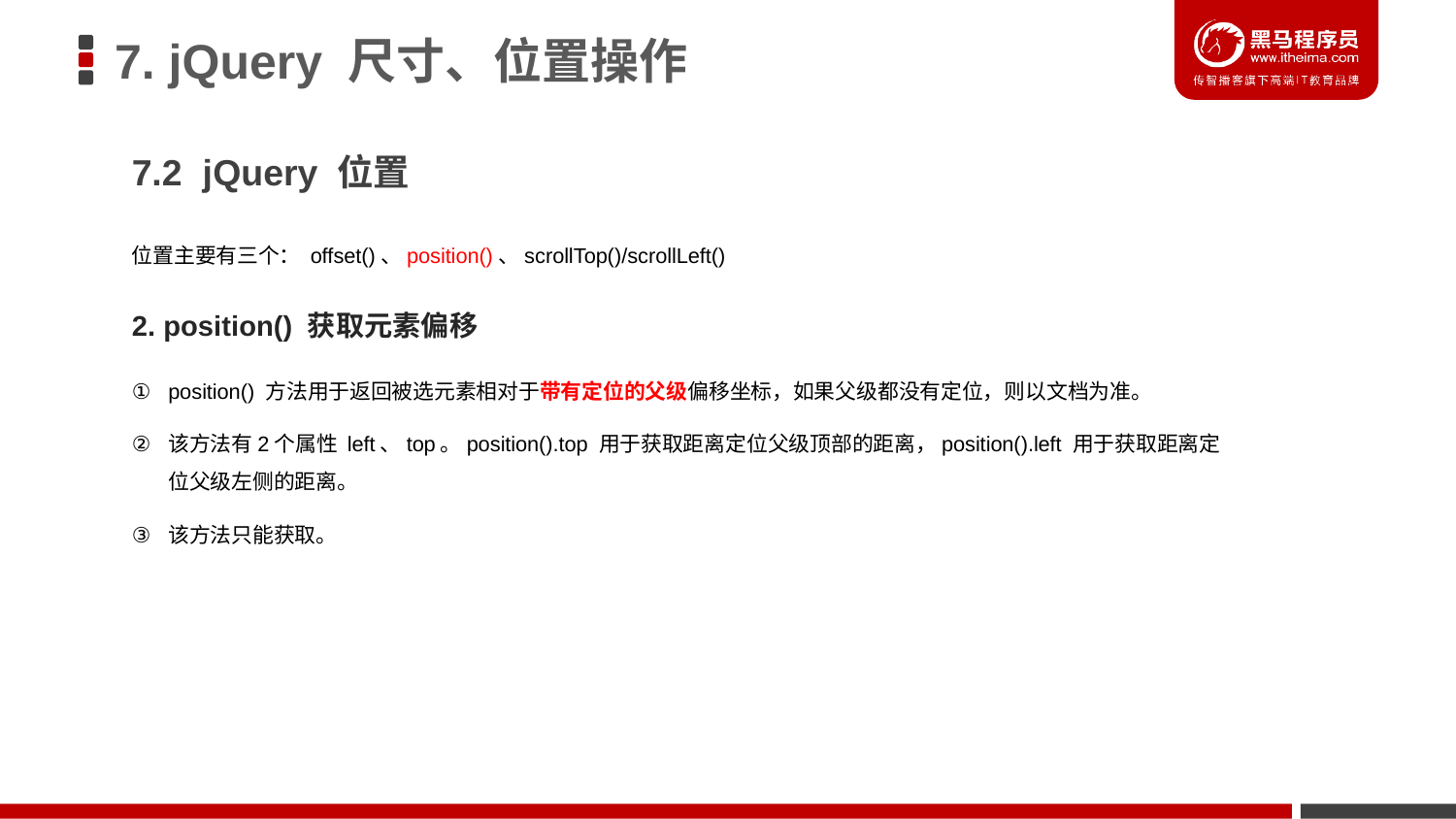

# 7. jQuery 尺寸、位置操作
7.2  jQuery 位置
位置主要有三个： offset()、position()、scrollTop()/scrollLeft()
2. position() 获取元素偏移
position() 方法用于返回被选元素相对于带有定位的父级偏移坐标，如果父级都没有定位，则以文档为准。
该方法有2个属性 left、top。position().top 用于获取距离定位父级顶部的距离，position().left 用于获取距离定位父级左侧的距离。
该方法只能获取。